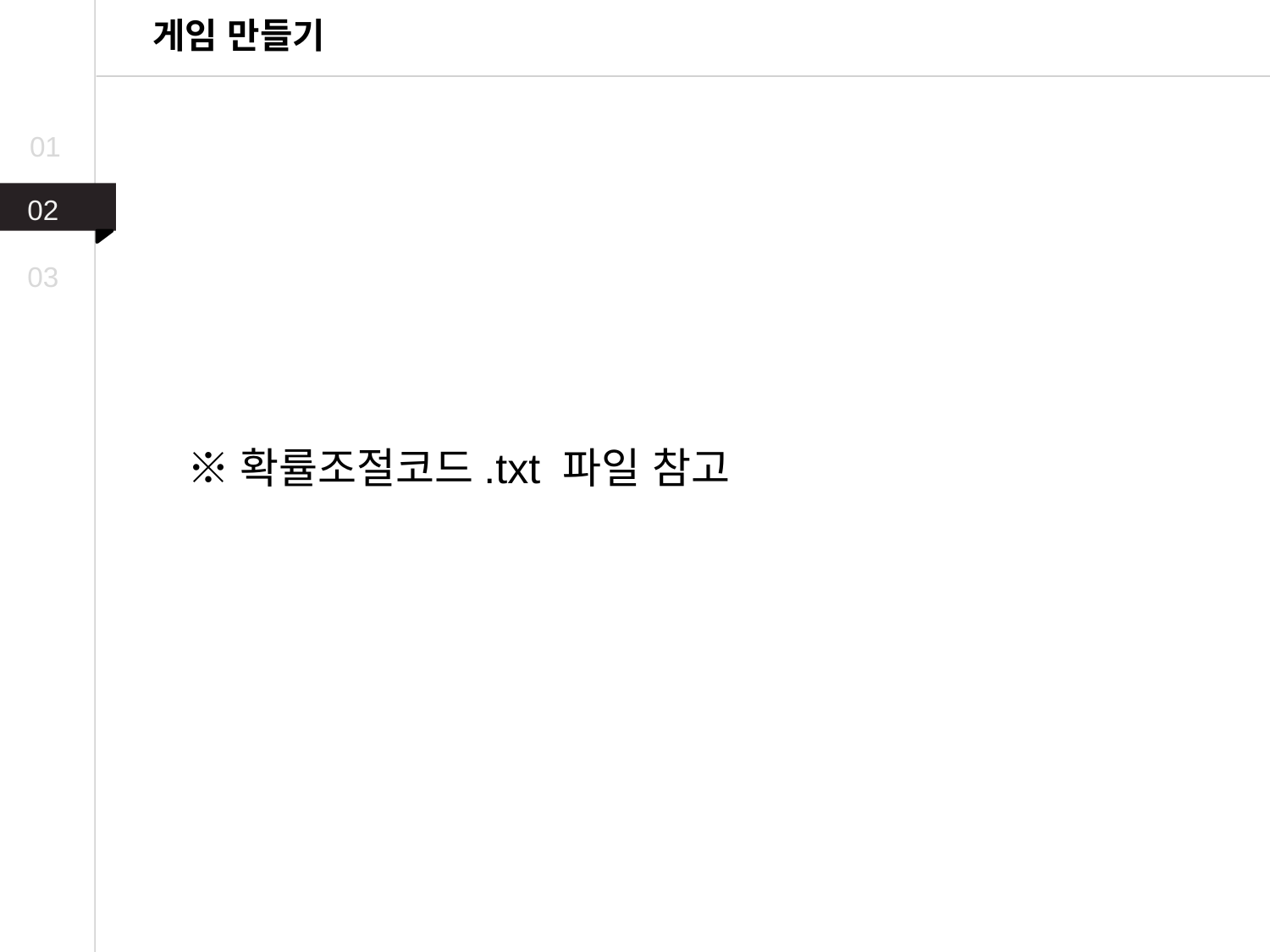

게임 만들기
01

02

03
※확률조절코드.txt 파일 참고